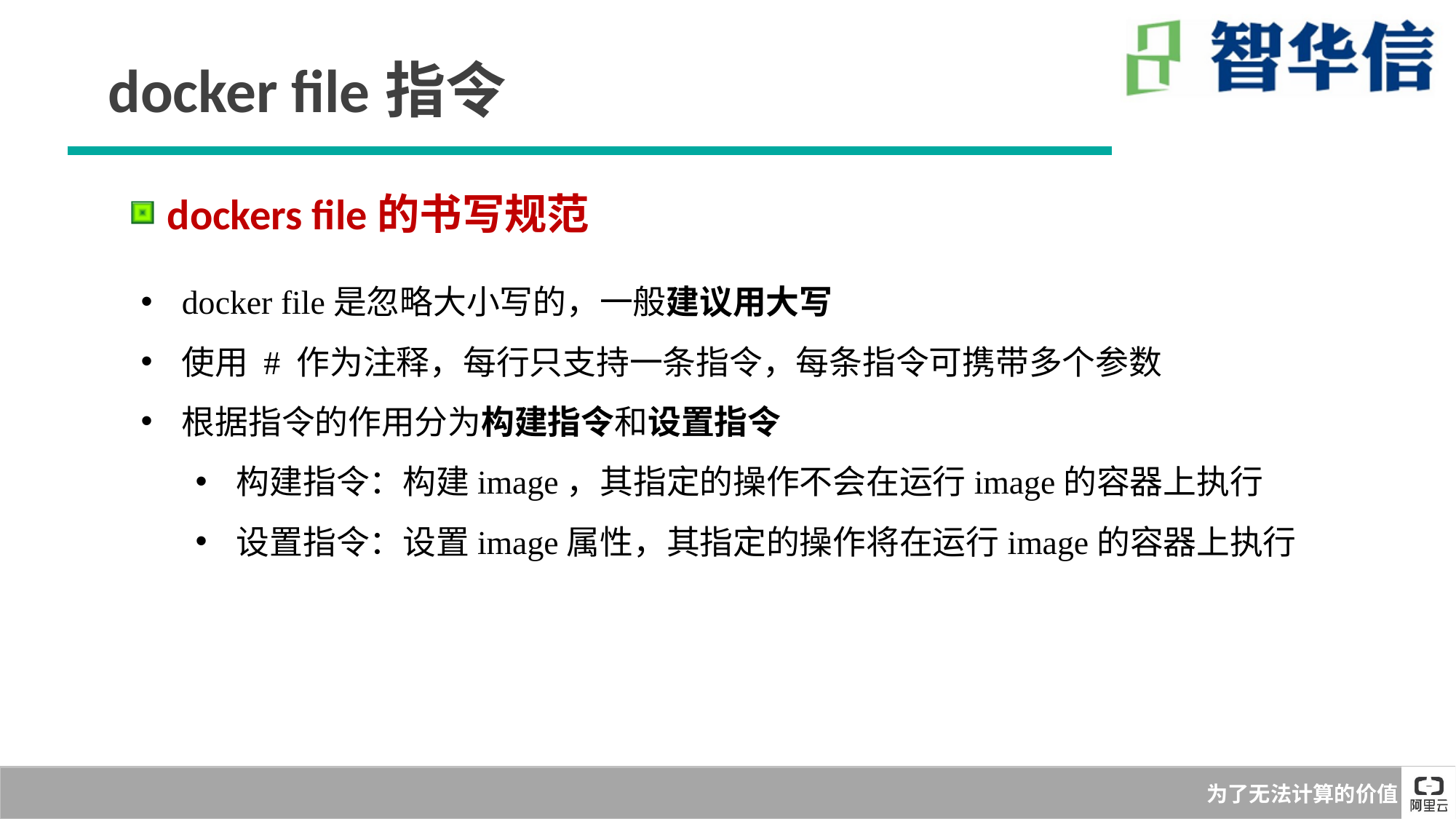

docker file指令
 dockers file的书写规范
docker file是忽略大小写的，一般建议用大写
使用 # 作为注释，每行只支持一条指令，每条指令可携带多个参数
根据指令的作用分为构建指令和设置指令
构建指令：构建image，其指定的操作不会在运行image的容器上执行
设置指令：设置image属性，其指定的操作将在运行image的容器上执行